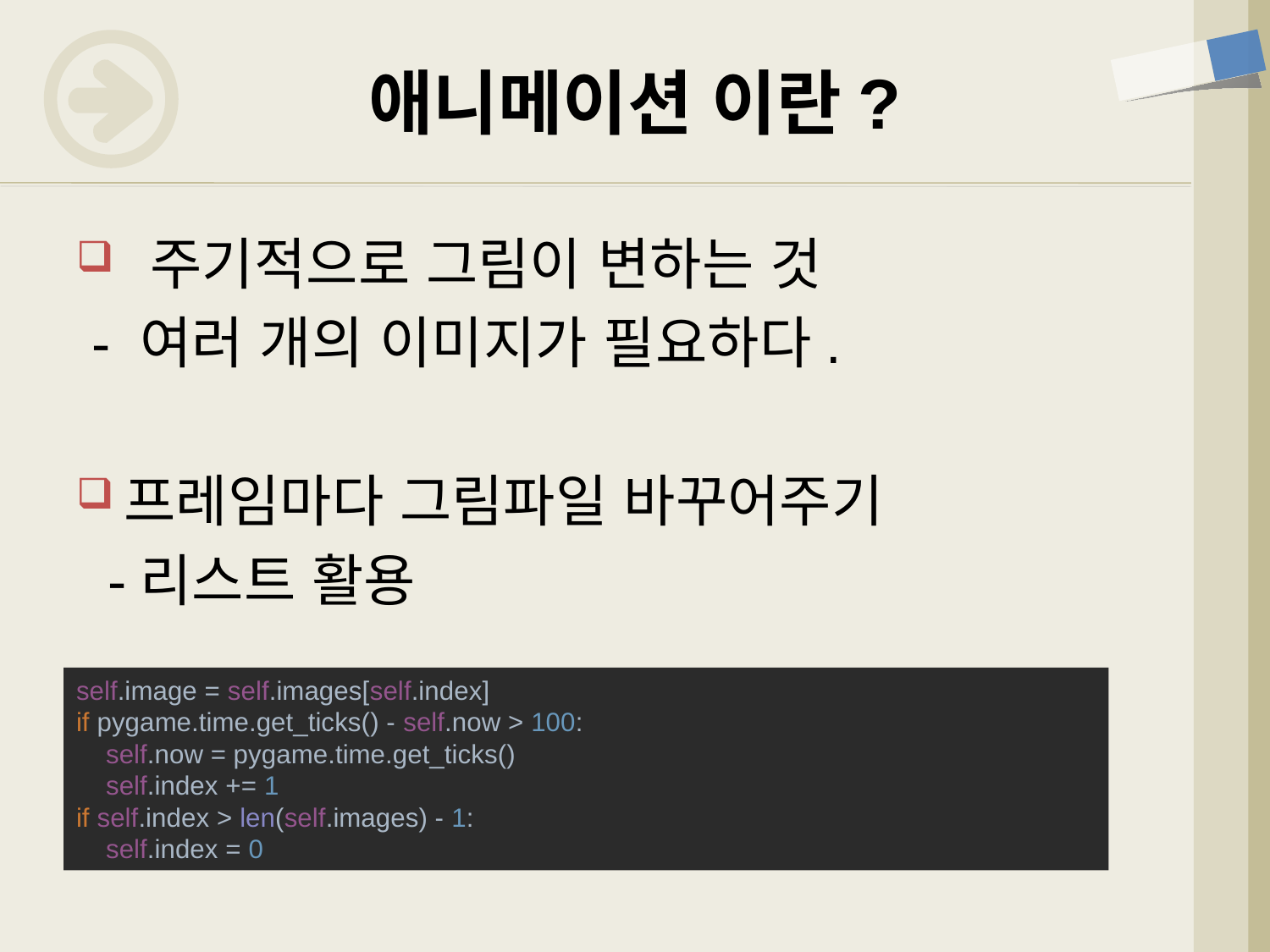

# 애니메이션 이란?
 주기적으로 그림이 변하는 것
 - 여러 개의 이미지가 필요하다.

프레임마다 그림파일 바꾸어주기
  -리스트 활용

self.image = self.images[self.index]
if pygame.time.get_ticks() - self.now > 100:
    self.now = pygame.time.get_ticks()
    self.index += 1
if self.index > len(self.images) - 1:
    self.index = 0